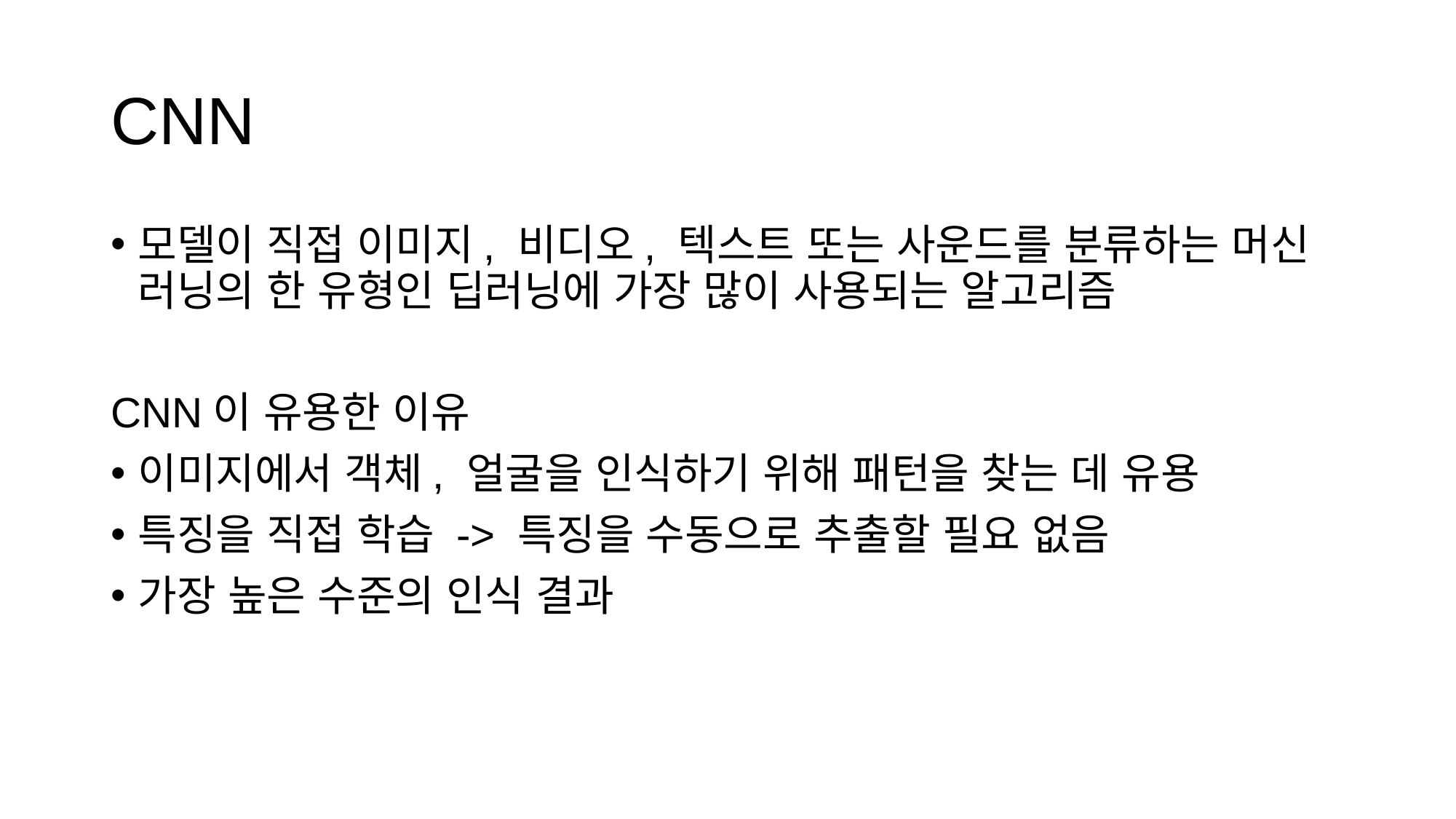

# CNN
모델이 직접 이미지, 비디오, 텍스트 또는 사운드를 분류하는 머신 러닝의 한 유형인 딥러닝에 가장 많이 사용되는 알고리즘

CNN이 유용한 이유
이미지에서 객체, 얼굴을 인식하기 위해 패턴을 찾는 데 유용
특징을 직접 학습 -> 특징을 수동으로 추출할 필요 없음
가장 높은 수준의 인식 결과